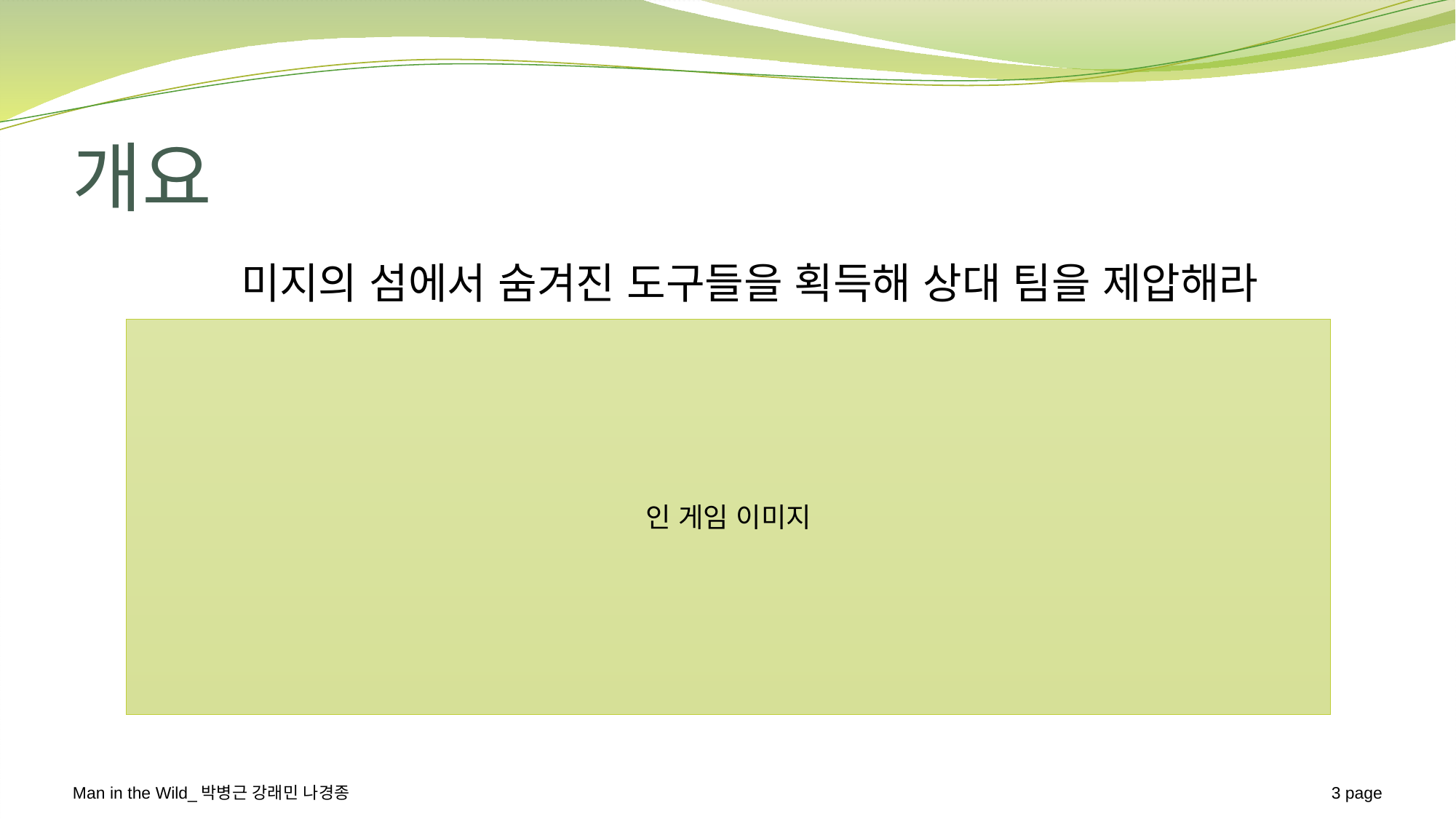

# 개요
미지의 섬에서 숨겨진 도구들을 획득해 상대 팀을 제압해라
인 게임 이미지
Man in the Wild_박병근 강래민 나경종
3 page